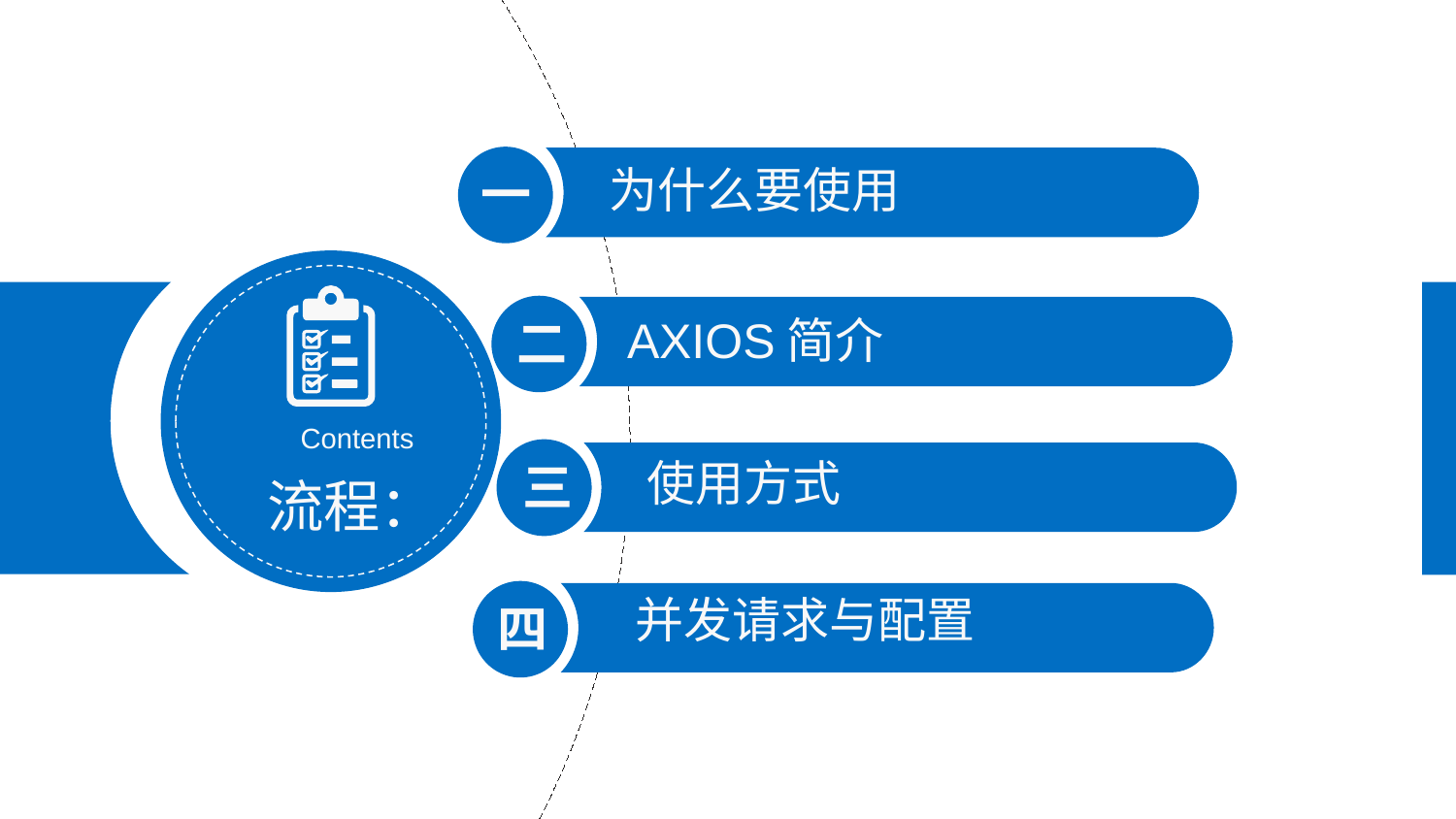

为什么要使用
一

AXIOS简介
二
Contents

使用方式
三
流程：

并发请求与配置

四